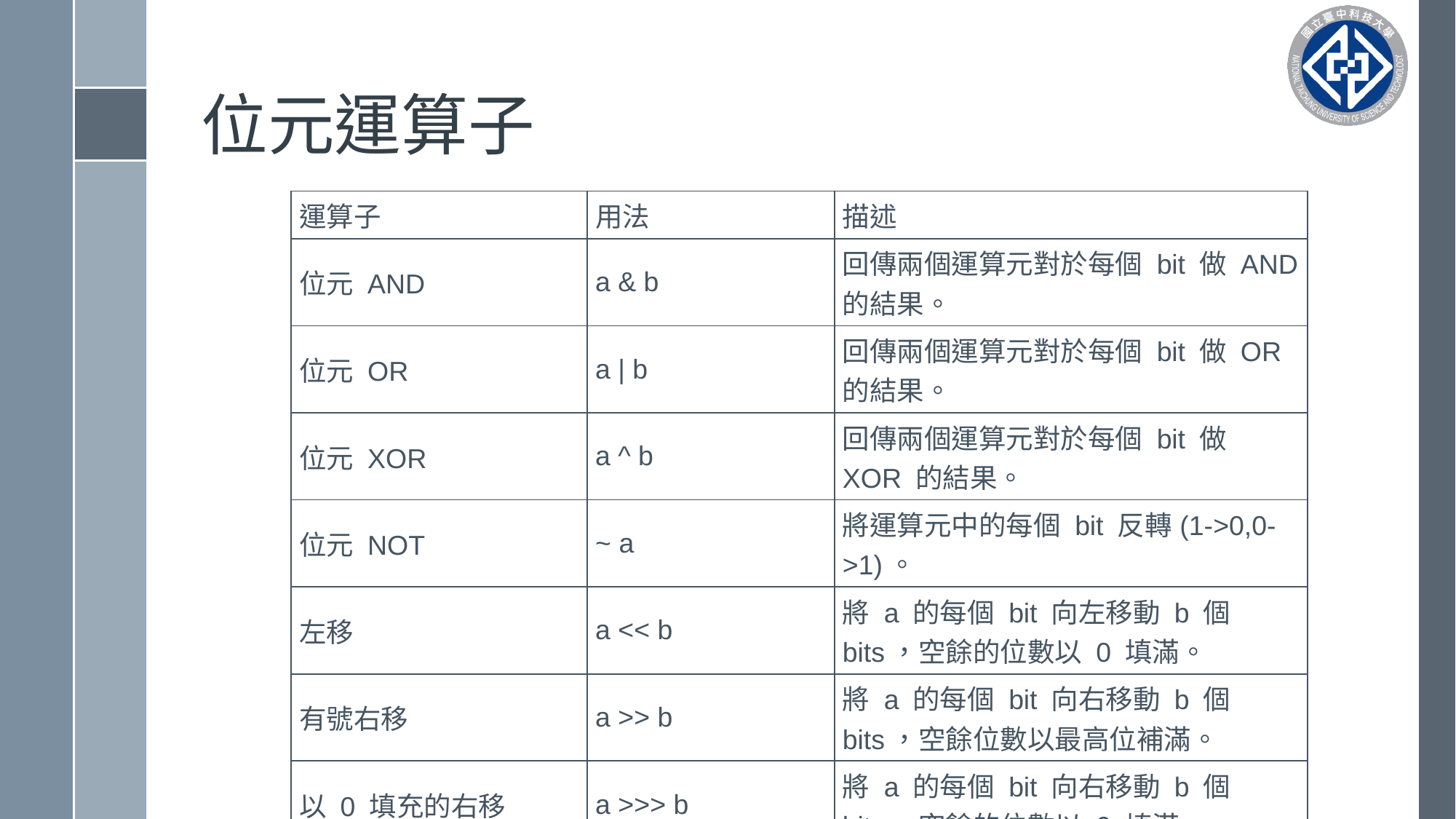

# 位元運算子
| 運算子 | 用法 | 描述 |
| --- | --- | --- |
| 位元 AND | a & b | 回傳兩個運算元對於每個 bit 做 AND 的結果。 |
| 位元 OR | a | b | 回傳兩個運算元對於每個 bit 做 OR 的結果。 |
| 位元 XOR | a ^ b | 回傳兩個運算元對於每個 bit 做 XOR 的結果。 |
| 位元 NOT | ~ a | 將運算元中的每個 bit 反轉(1->0,0->1)。 |
| 左移 | a << b | 將 a 的每個 bit 向左移動 b 個 bits，空餘的位數以 0 填滿。 |
| 有號右移 | a >> b | 將 a 的每個 bit 向右移動 b 個 bits，空餘位數以最高位補滿。 |
| 以 0 填充的右移 | a >>> b | 將 a 的每個 bit 向右移動 b 個 bits，空餘的位數以 0 填滿。 |